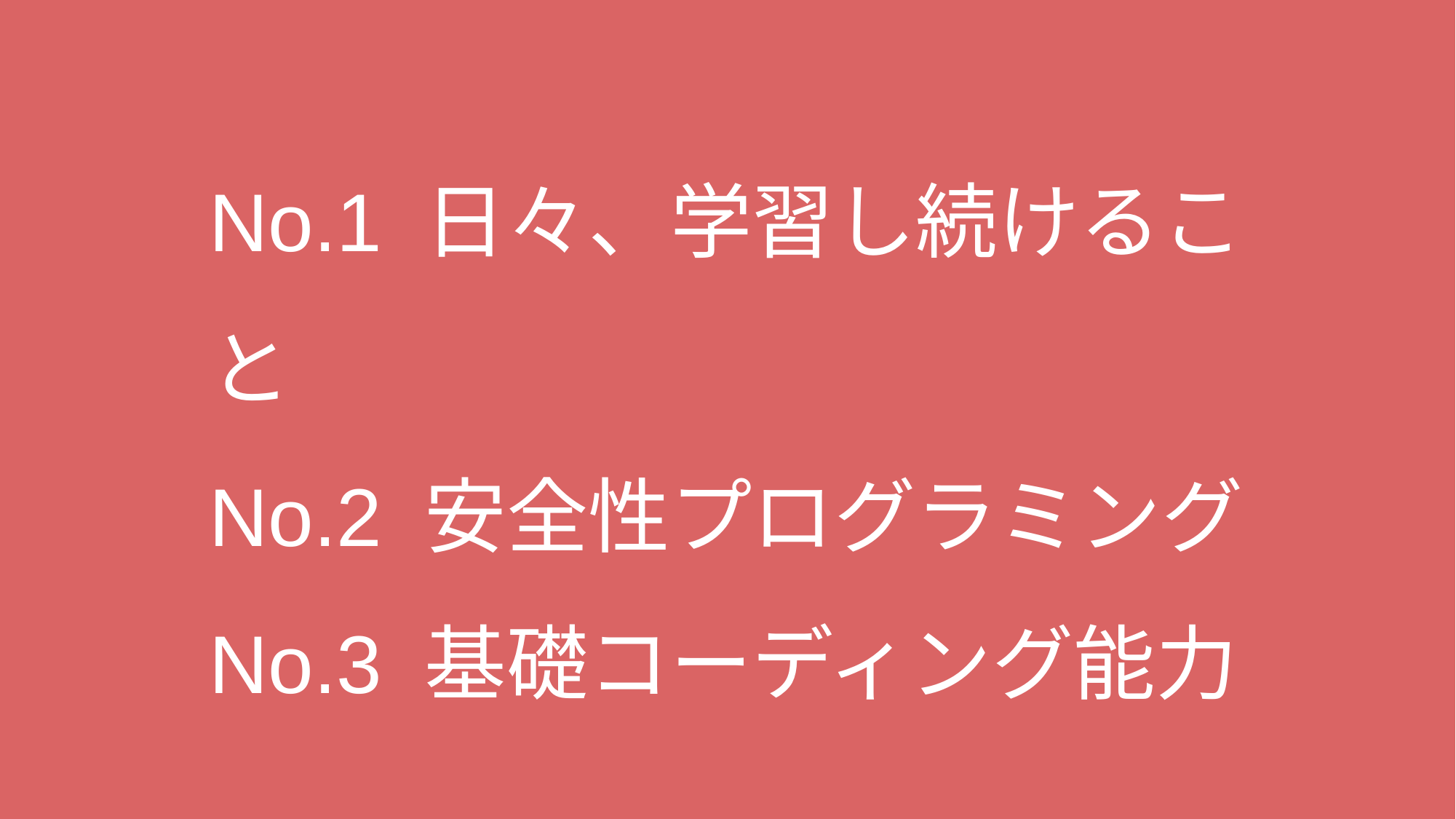

# No.1 日々、学習し続けること No.2 安全性プログラミング No.3 基礎コーディング能力